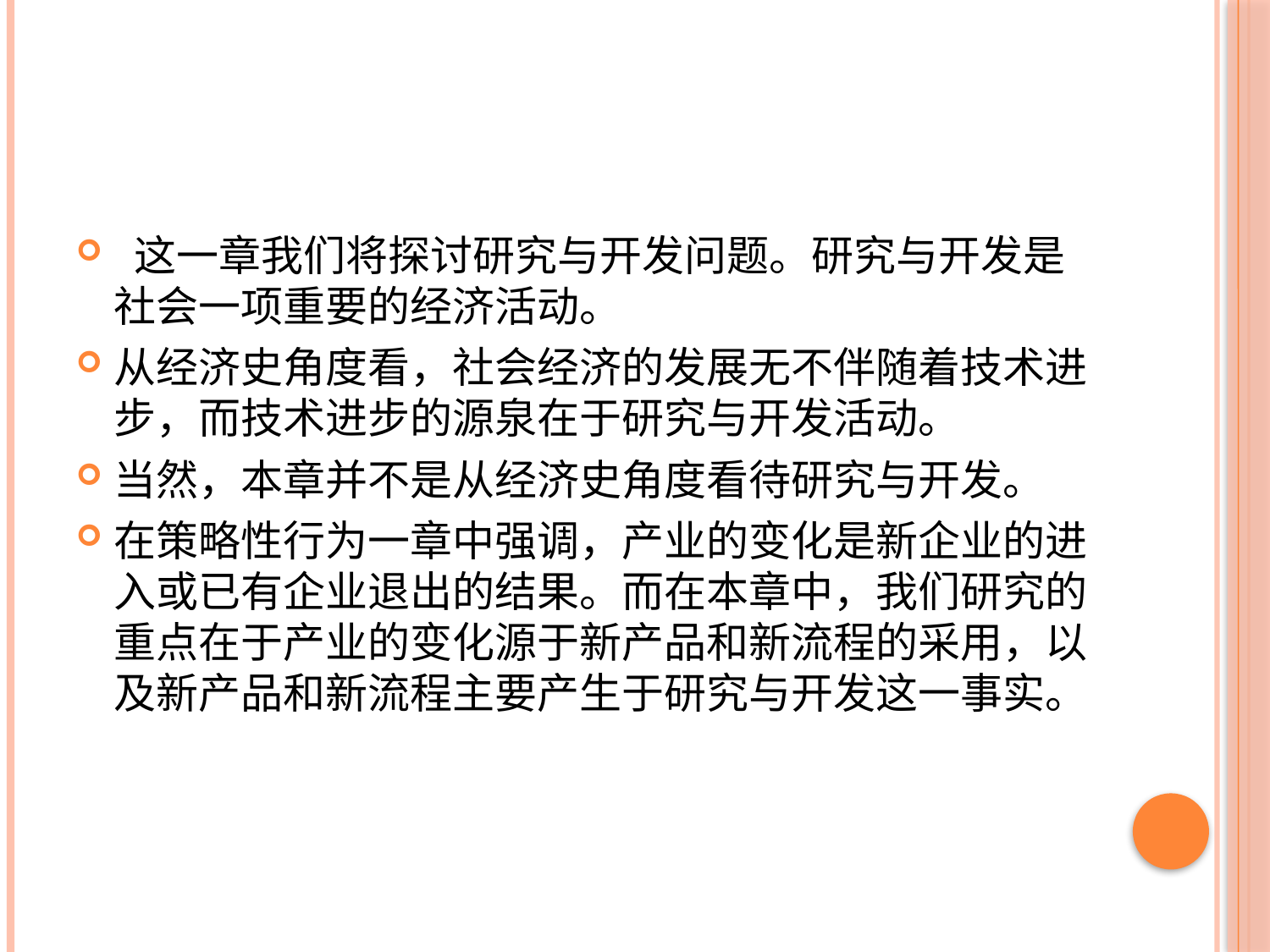

#
 这一章我们将探讨研究与开发问题。研究与开发是社会一项重要的经济活动。
从经济史角度看，社会经济的发展无不伴随着技术进步，而技术进步的源泉在于研究与开发活动。
当然，本章并不是从经济史角度看待研究与开发。
在策略性行为一章中强调，产业的变化是新企业的进入或已有企业退出的结果。而在本章中，我们研究的重点在于产业的变化源于新产品和新流程的采用，以及新产品和新流程主要产生于研究与开发这一事实。